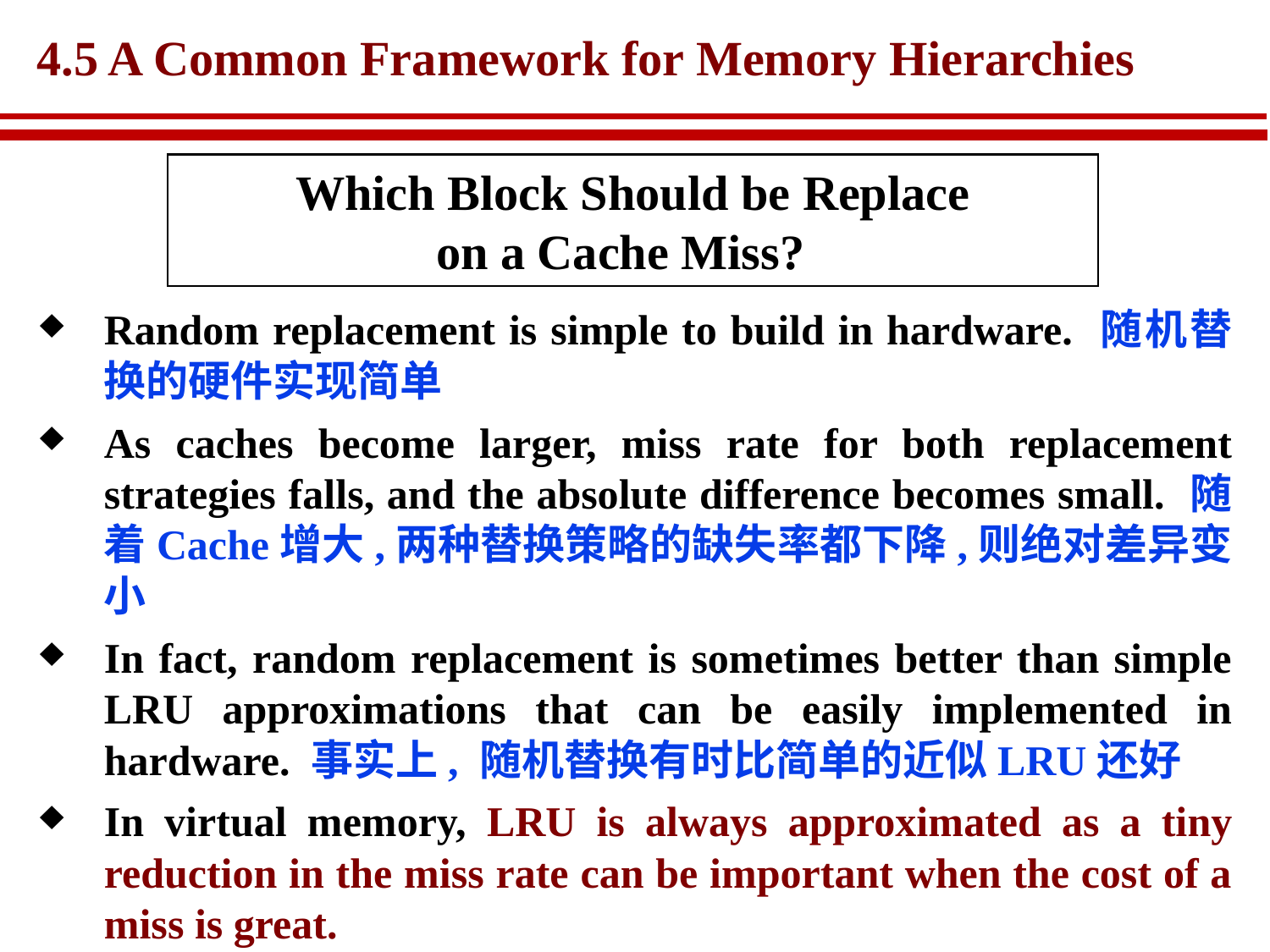

# 4.5 A Common Framework for Memory Hierarchies
Which Block Should be Replace
on a Cache Miss?
Random replacement is simple to build in hardware. 随机替换的硬件实现简单
As caches become larger, miss rate for both replacement strategies falls, and the absolute difference becomes small. 随着Cache增大,两种替换策略的缺失率都下降,则绝对差异变小
In fact, random replacement is sometimes better than simple LRU approximations that can be easily implemented in hardware. 事实上, 随机替换有时比简单的近似LRU还好
In virtual memory, LRU is always approximated as a tiny reduction in the miss rate can be important when the cost of a miss is great.